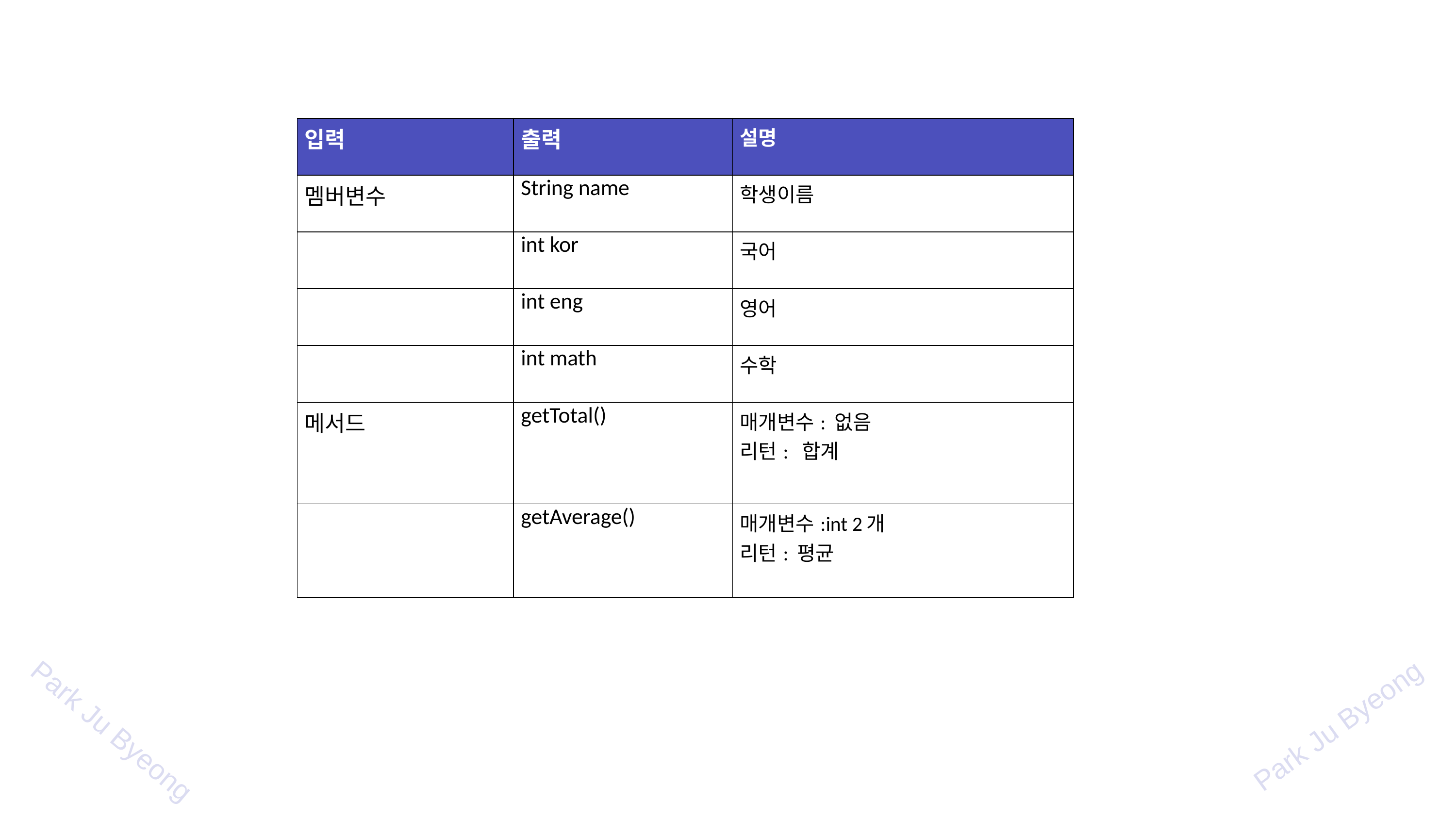

| 입력 | 출력 | 설명 |
| --- | --- | --- |
| 멤버변수 | String name | 학생이름 |
|  | int kor | 국어 |
|  | int eng | 영어 |
|  | int math | 수학 |
| 메서드 | getTotal() | 매개변수: 없음 리턴: 합계 |
|  | getAverage() | 매개변수:int 2개 리턴: 평균 |